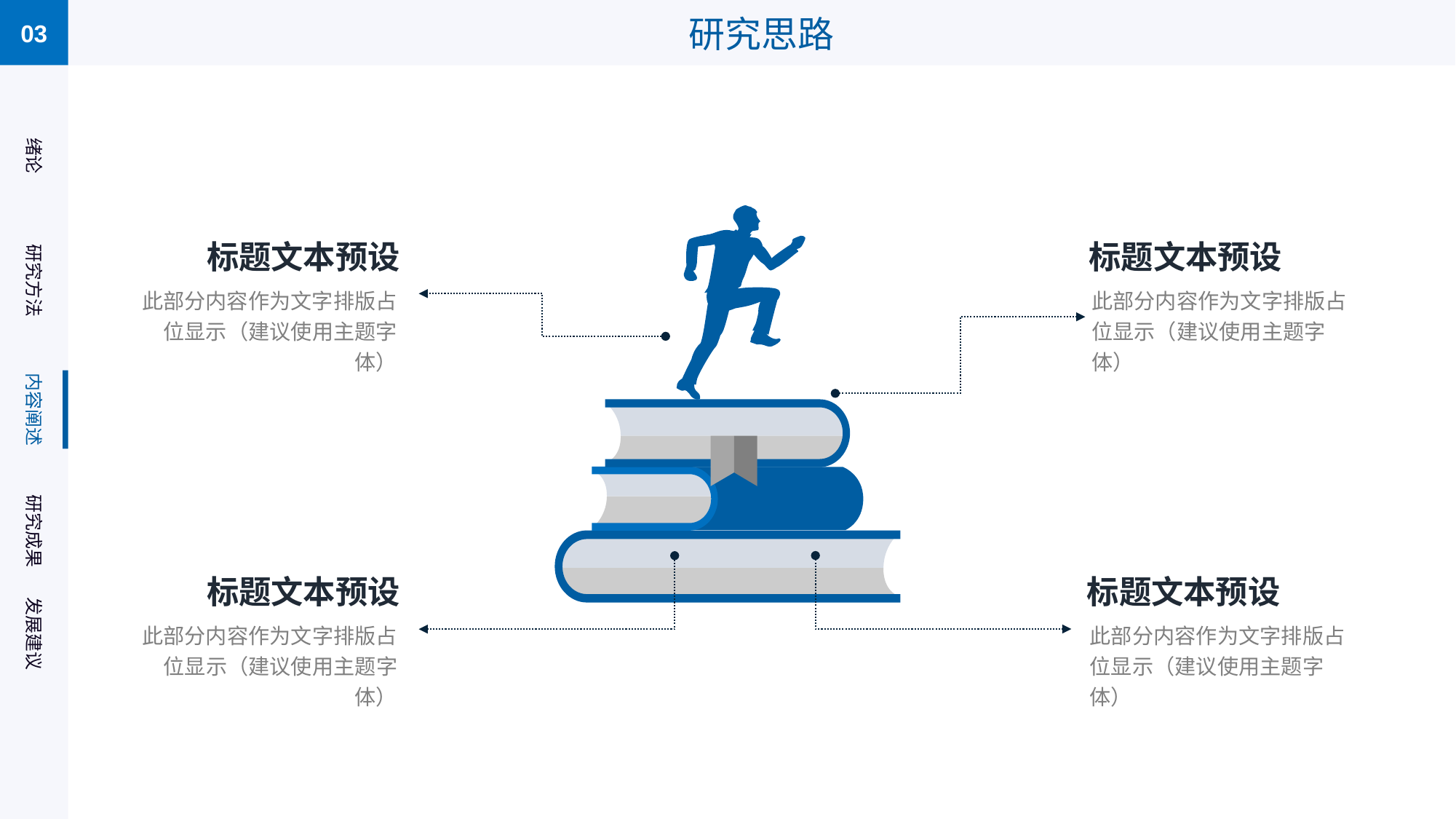

03
研究思路

绪论

标题文本预设
此部分内容作为文字排版占位显示（建议使用主题字体）
标题文本预设
此部分内容作为文字排版占位显示（建议使用主题字体）
研究方法

内容阐述
研究成果
标题文本预设
此部分内容作为文字排版占位显示（建议使用主题字体）
标题文本预设
此部分内容作为文字排版占位显示（建议使用主题字体）
发展建议